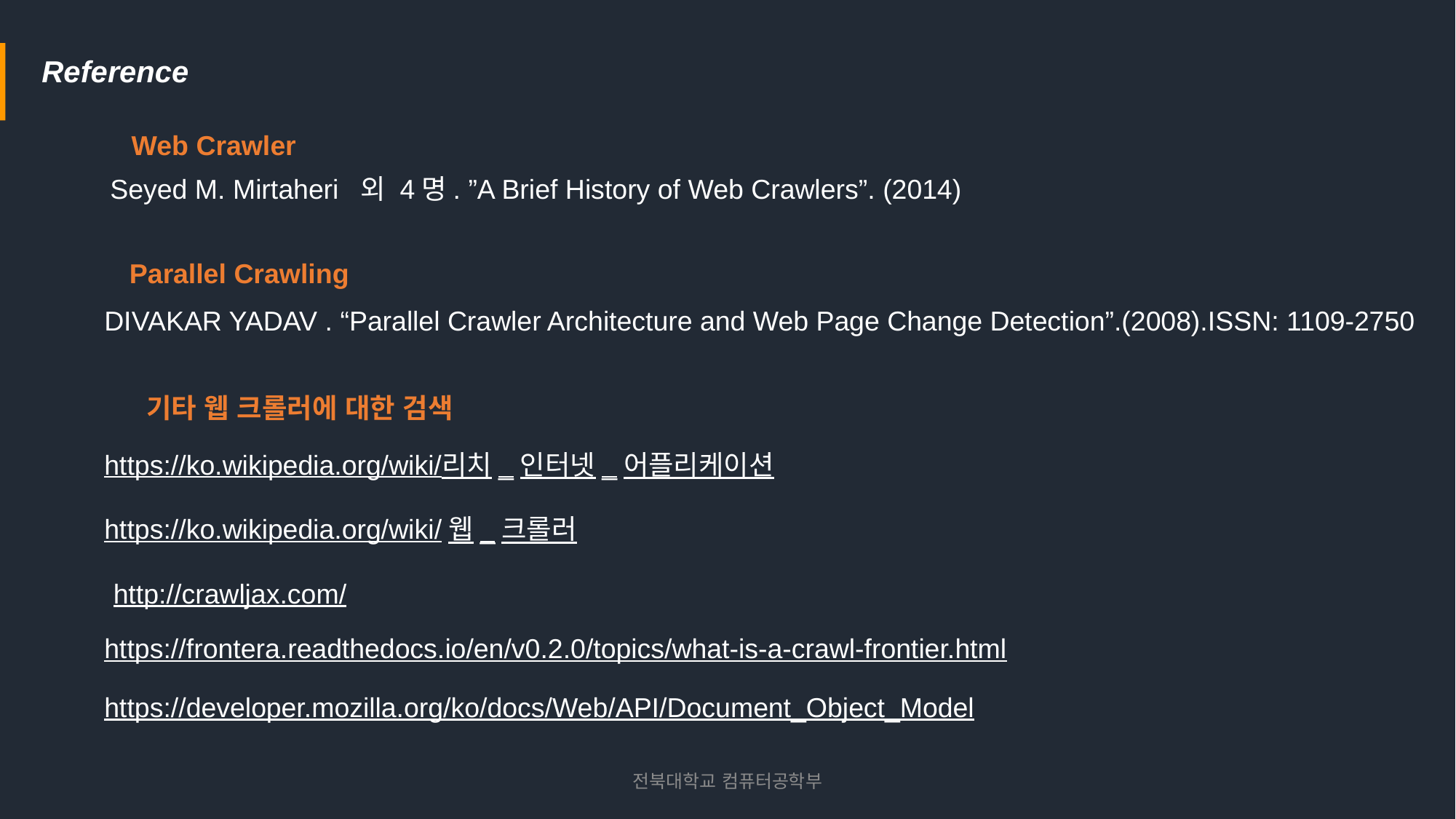

Reference

Web Crawler
Seyed M. Mirtaheri  외 4명. ”A Brief History of Web Crawlers”. (2014)
Parallel Crawling
DIVAKAR YADAV . “Parallel Crawler Architecture and Web Page Change Detection”.(2008).ISSN: 1109-2750
기타 웹 크롤러에 대한 검색
https://ko.wikipedia.org/wiki/리치_인터넷_어플리케이션
https://ko.wikipedia.org/wiki/웹_크롤러
http://crawljax.com/
https://frontera.readthedocs.io/en/v0.2.0/topics/what-is-a-crawl-frontier.html
https://developer.mozilla.org/ko/docs/Web/API/Document_Object_Model
전북대학교 컴퓨터공학부